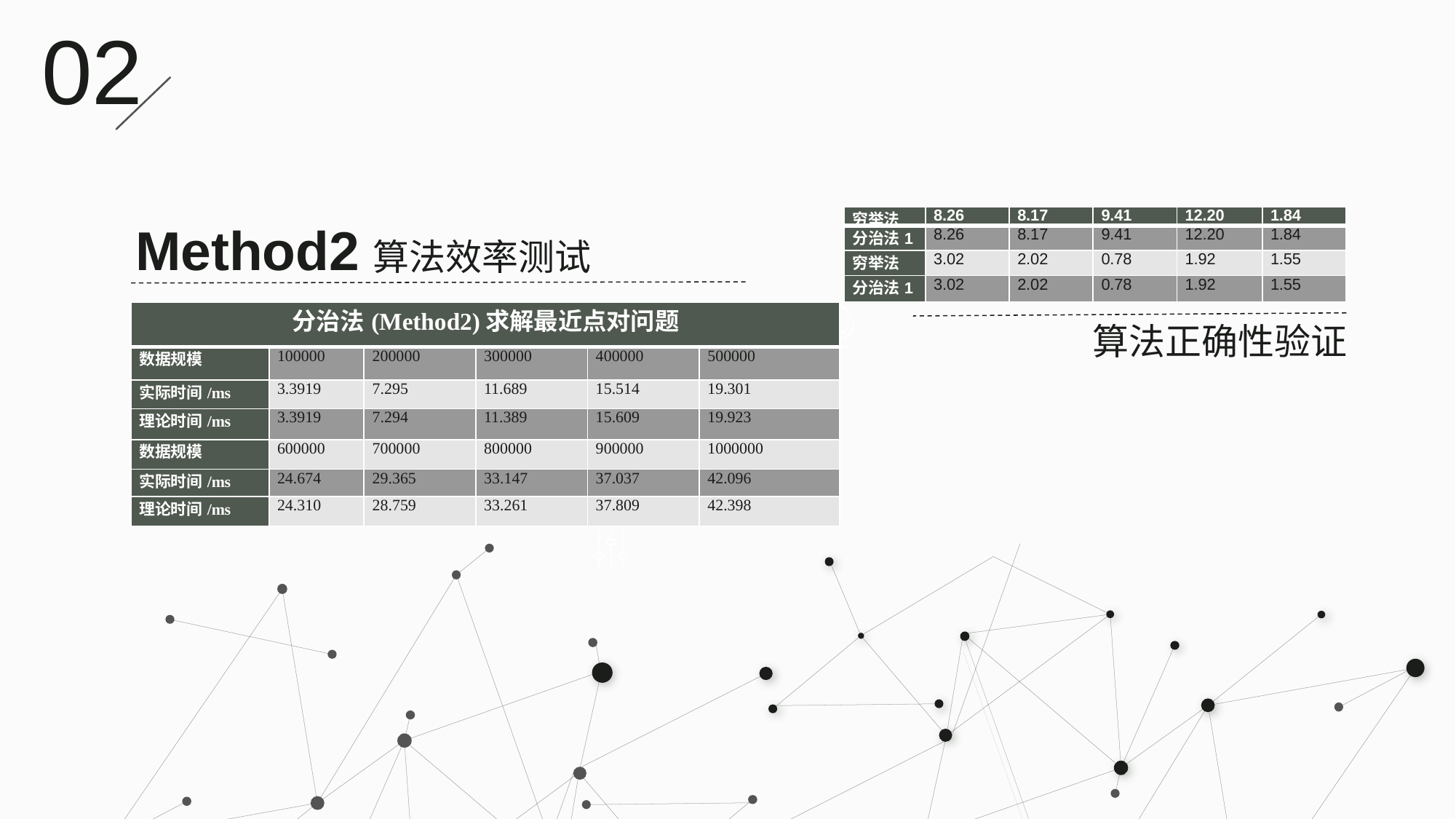

02
| 穷举法 | 8.26 | 8.17 | 9.41 | 12.20 | 1.84 |
| --- | --- | --- | --- | --- | --- |
| 分治法1 | 8.26 | 8.17 | 9.41 | 12.20 | 1.84 |
| 穷举法 | 3.02 | 2.02 | 0.78 | 1.92 | 1.55 |
| 分治法1 | 3.02 | 2.02 | 0.78 | 1.92 | 1.55 |
Method2算法效率测试
| 分治法(Method2)求解最近点对问题 |  |  |  |  |  |
| --- | --- | --- | --- | --- | --- |
| 数据规模 | 100000 | 200000 | 300000 | 400000 | 500000 |
| 实际时间/ms | 3.3919 | 7.295 | 11.689 | 15.514 | 19.301 |
| 理论时间/ms | 3.3919 | 7.294 | 11.389 | 15.609 | 19.923 |
| 数据规模 | 600000 | 700000 | 800000 | 900000 | 1000000 |
| 实际时间/ms | 24.674 | 29.365 | 33.147 | 37.037 | 42.096 |
| 理论时间/ms | 24.310 | 28.759 | 33.261 | 37.809 | 42.398 |

算法正确性验证